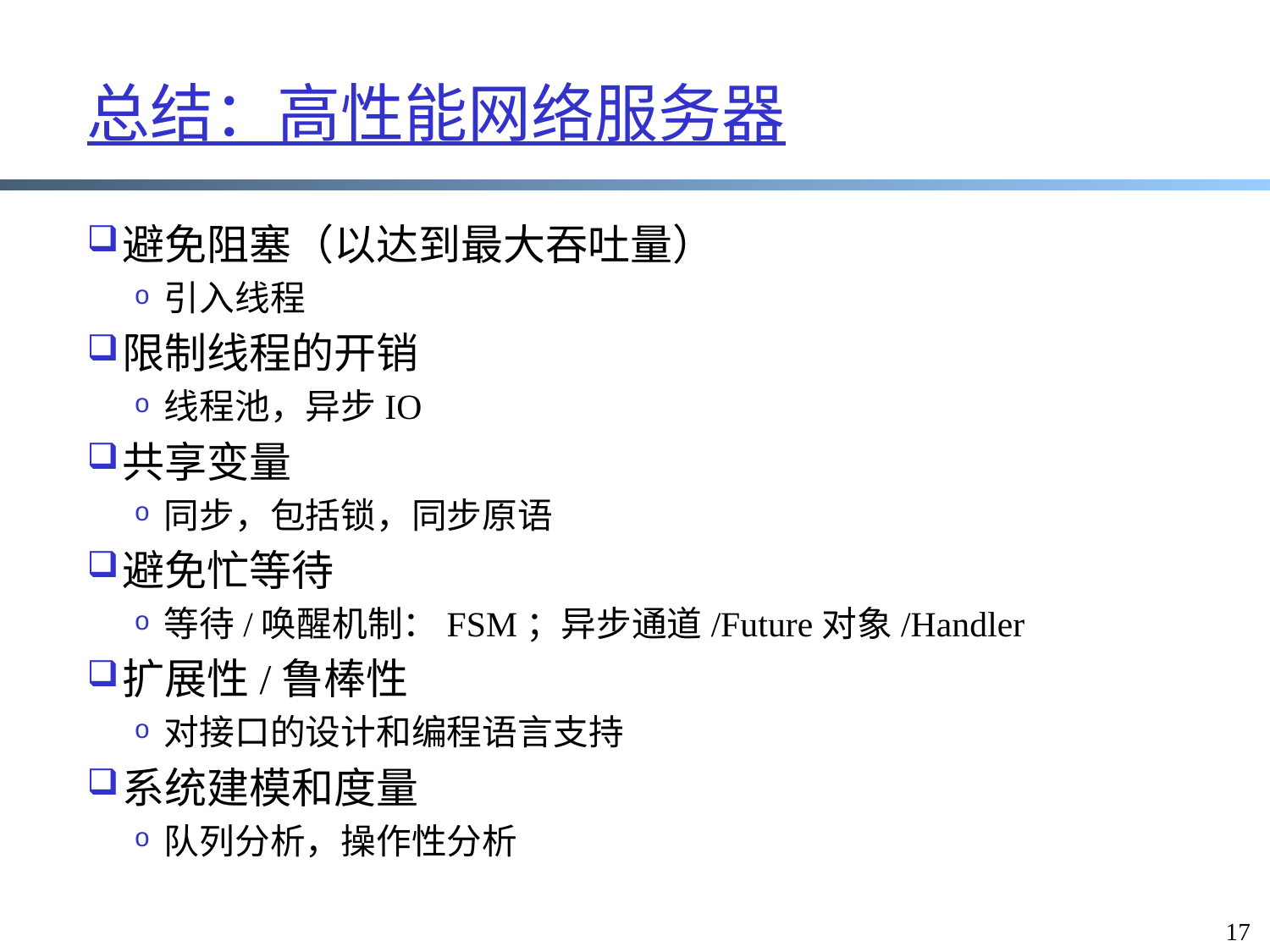

# 总结：高性能网络服务器
避免阻塞（以达到最大吞吐量）
引入线程
限制线程的开销
线程池，异步IO
共享变量
同步，包括锁，同步原语
避免忙等待
等待/唤醒机制：FSM；异步通道/Future对象/Handler
扩展性/鲁棒性
对接口的设计和编程语言支持
系统建模和度量
队列分析，操作性分析
17